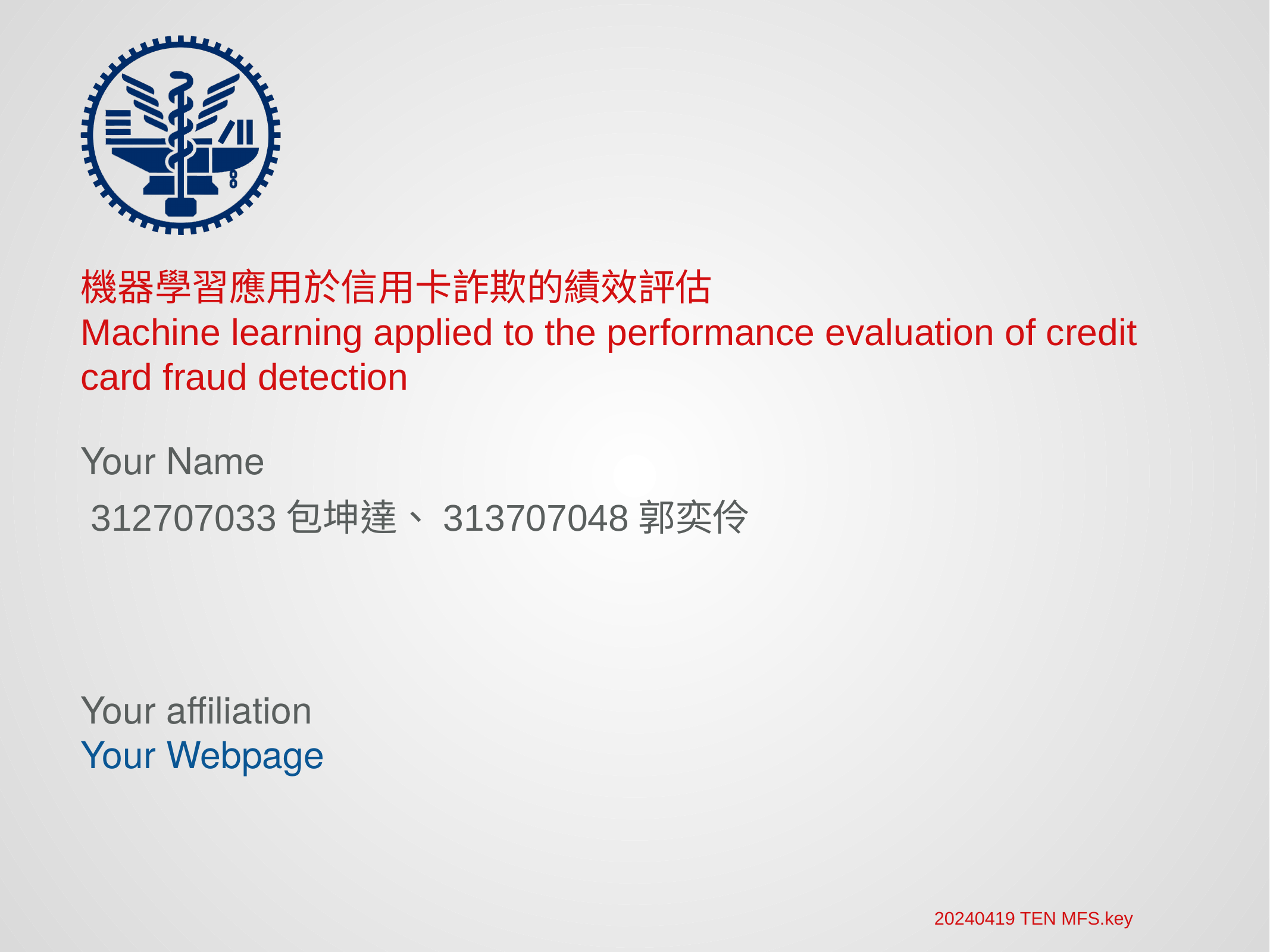

機器學習應用於信用卡詐欺的績效評估
Machine learning applied to the performance evaluation of credit card fraud detection
 312707033包坤達、313707048郭奕伶

20240419 TEN MFS.key